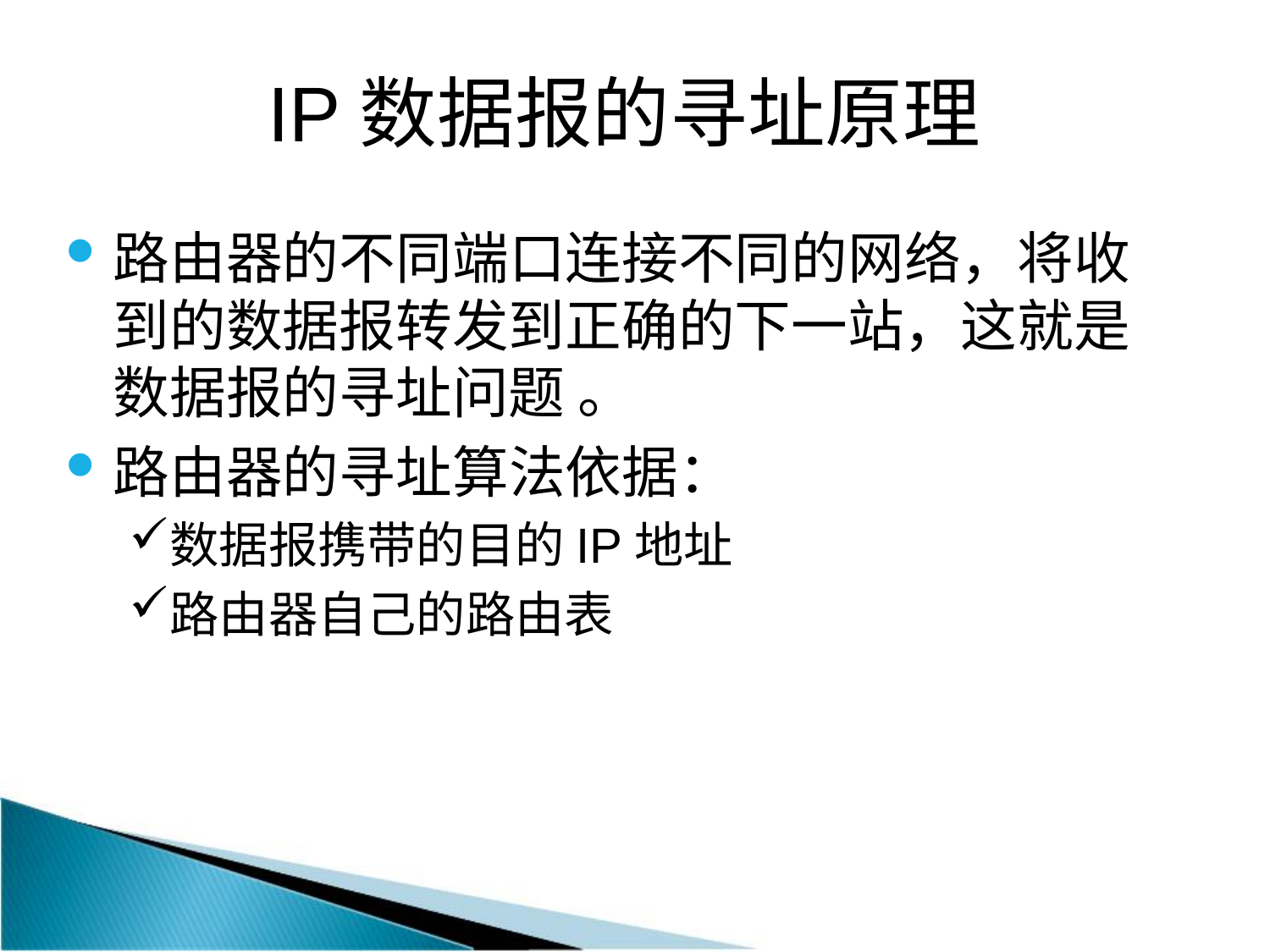

# IP数据报的寻址原理
路由器的不同端口连接不同的网络，将收到的数据报转发到正确的下一站，这就是数据报的寻址问题 。
路由器的寻址算法依据：
数据报携带的目的IP地址
路由器自己的路由表